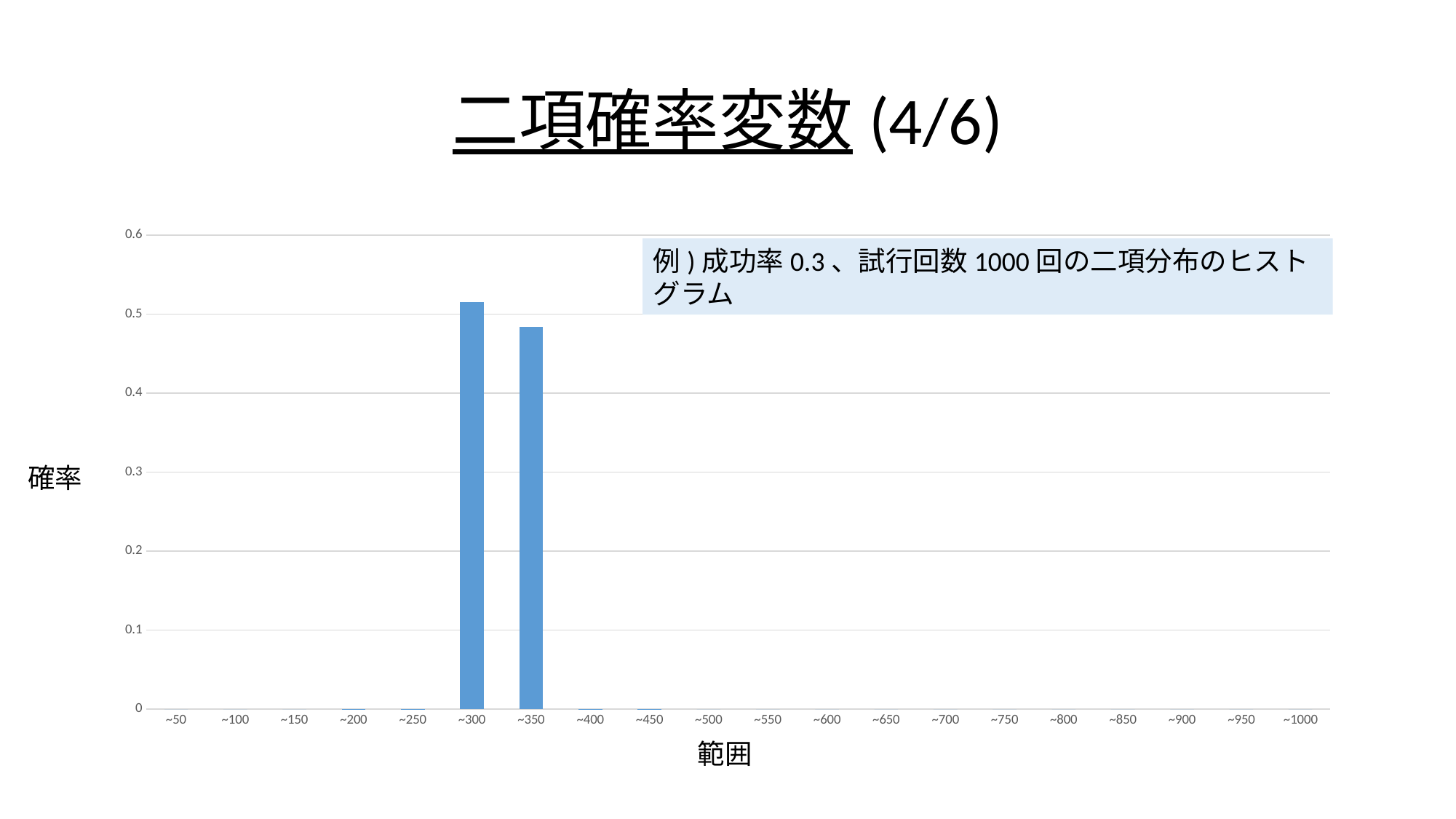

# 二項確率変数(4/6)

### Chart

| Category |  |
|---|---|
| ~50 | 5.3923325196088665e-89 |
| ~100 | 1.7183404003297292e-52 |
| ~150 | 1.8118442084821696e-28 |
| ~200 | 4.98625893215738e-13 |
| ~250 | 0.0002598030360302999 |
| ~300 | 0.5153337167775909 |
| ~350 | 0.4841140738111295 |
| ~400 | 0.00029240636772059734 |
| ~450 | 7.0301475302605295e-12 |
| ~500 | 6.3509457172990256e-24 |
| ~550 | 2.586932737587833e-40 |
| ~600 | 5.005543119818873e-61 |
| ~650 | 4.054685779970953e-86 |
| ~700 | 9.850174929228186e-116 |
| ~750 | 3.9793042075439484e-150 |
| ~800 | 1.0458749475972708e-189 |
| ~850 | 4.1256623280210835e-235 |
| ~900 | 2.279823662976056e-287 |
| ~950 | 0.0 |
| ~1000 | 0.0 |
例)成功率0.3、試行回数1000回の二項分布のヒストグラム
確率
範囲